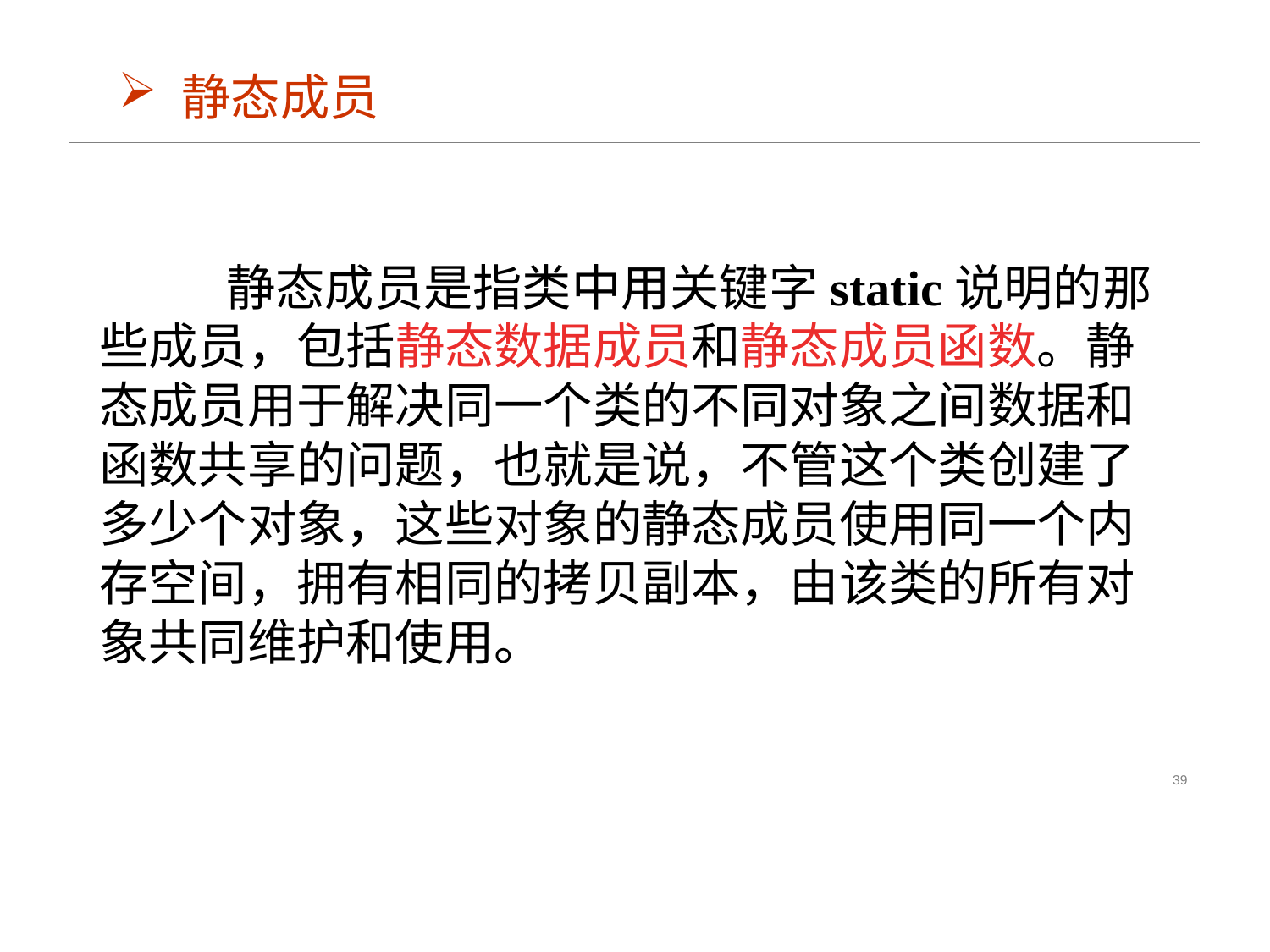

静态成员

	静态成员是指类中用关键字static说明的那些成员，包括静态数据成员和静态成员函数。静态成员用于解决同一个类的不同对象之间数据和函数共享的问题，也就是说，不管这个类创建了多少个对象，这些对象的静态成员使用同一个内存空间，拥有相同的拷贝副本，由该类的所有对象共同维护和使用。
39